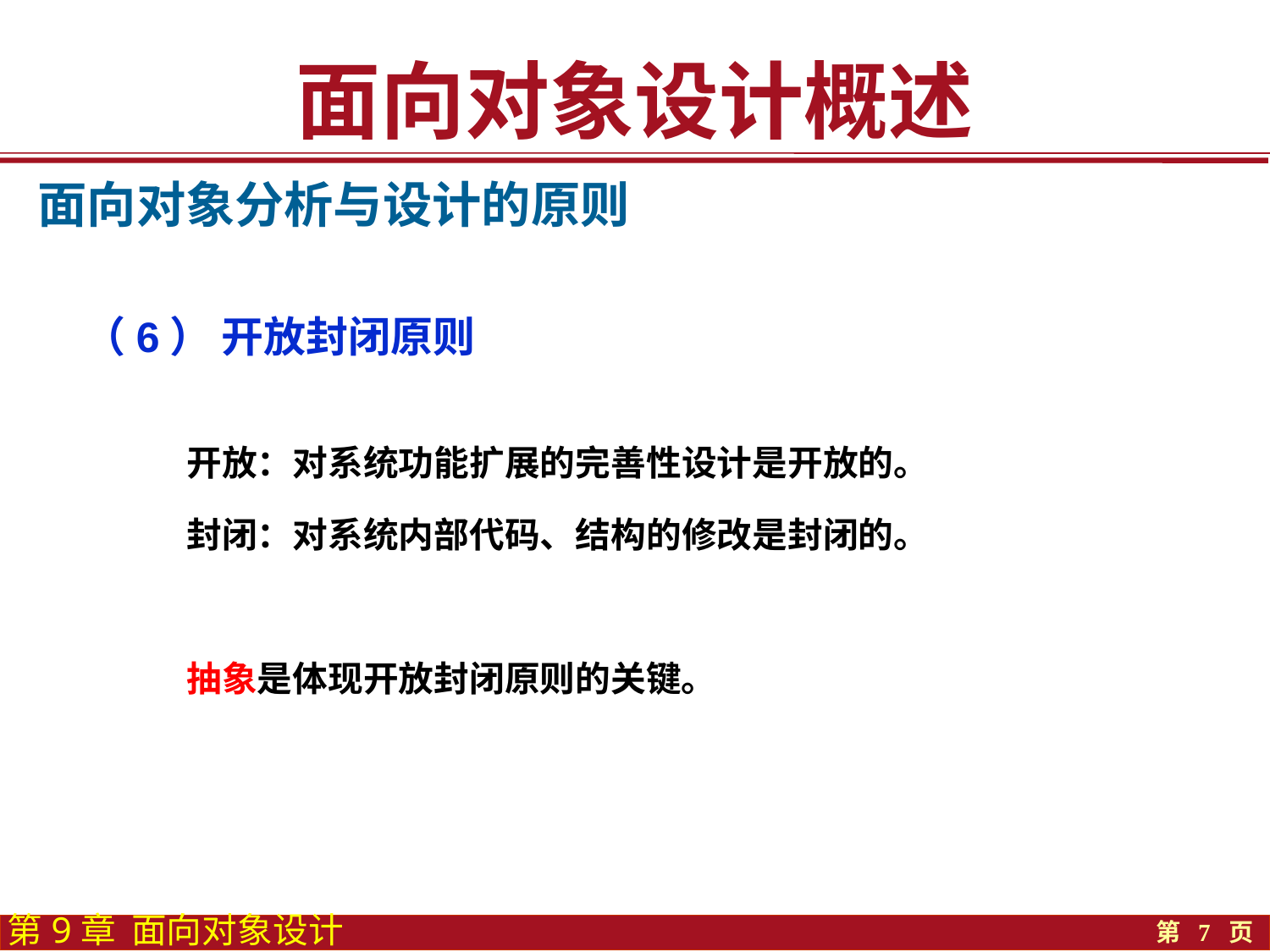

面向对象设计概述
面向对象分析与设计的原则
（6） 开放封闭原则
开放：对系统功能扩展的完善性设计是开放的。
封闭：对系统内部代码、结构的修改是封闭的。

抽象是体现开放封闭原则的关键。